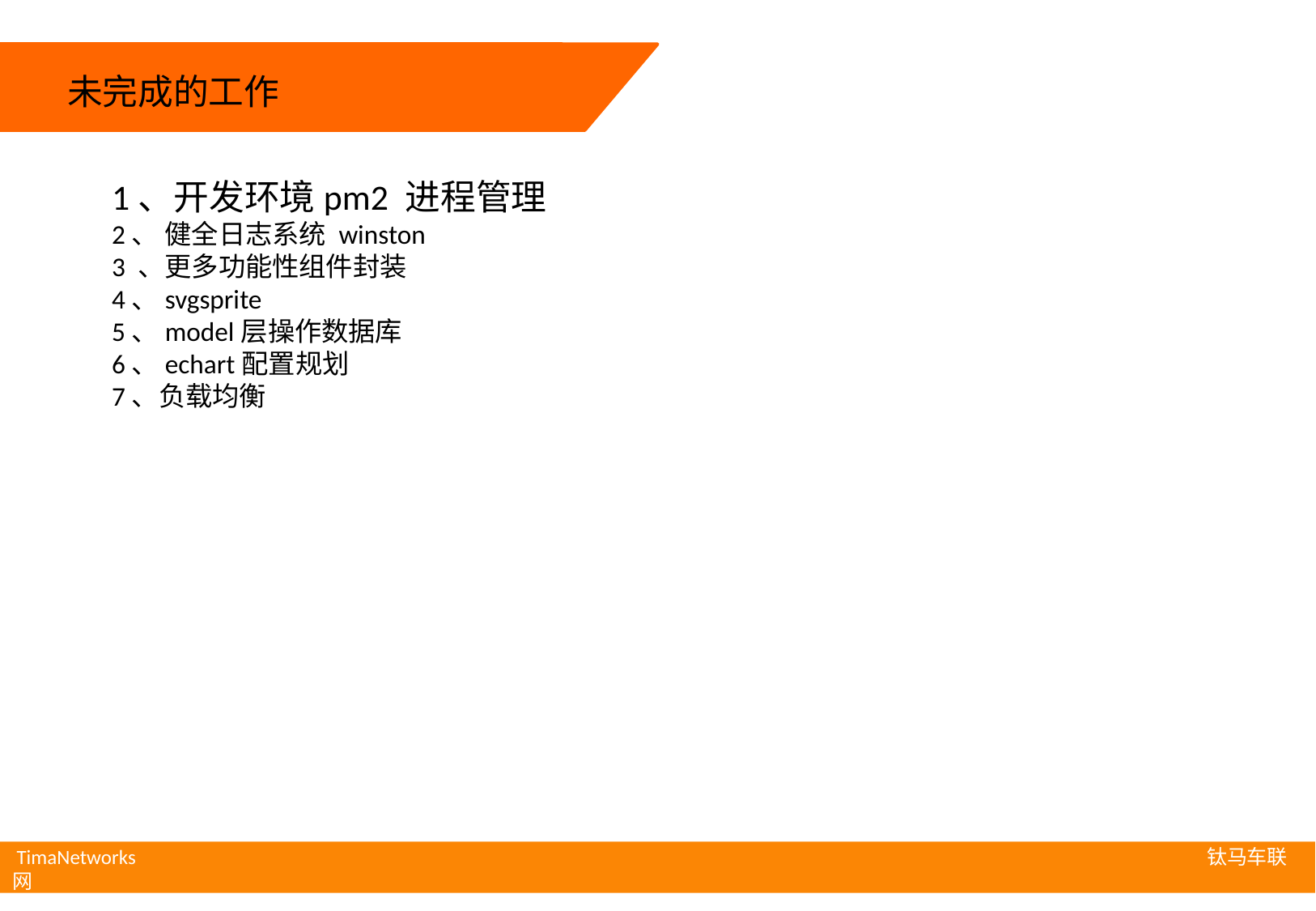

未完成的工作
1、开发环境pm2 进程管理
2、 健全日志系统 winston
3 、更多功能性组件封装
4、svgsprite
5、model层操作数据库
6、echart配置规划
7、负载均衡
 TimaNetworks                                                                                                                                                                                                                                     钛马车联网